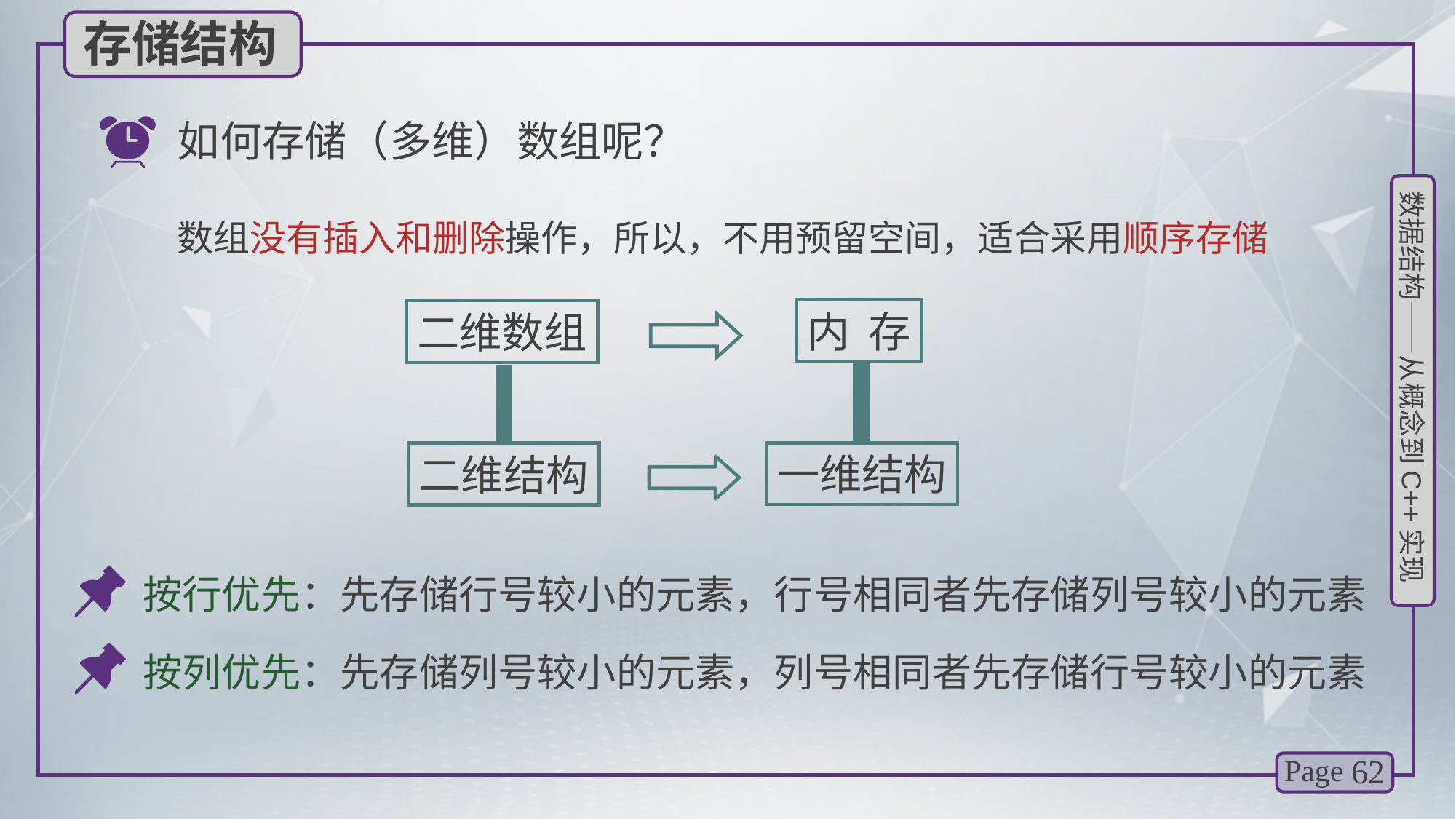

存储结构

如何存储（多维）数组呢？

数组没有插入和删除操作，所以，不用预留空间，适合采用顺序存储
内  存
二维数组

一维结构

二维结构

按行优先：先存储行号较小的元素，行号相同者先存储列号较小的元素

按列优先：先存储列号较小的元素，列号相同者先存储行号较小的元素